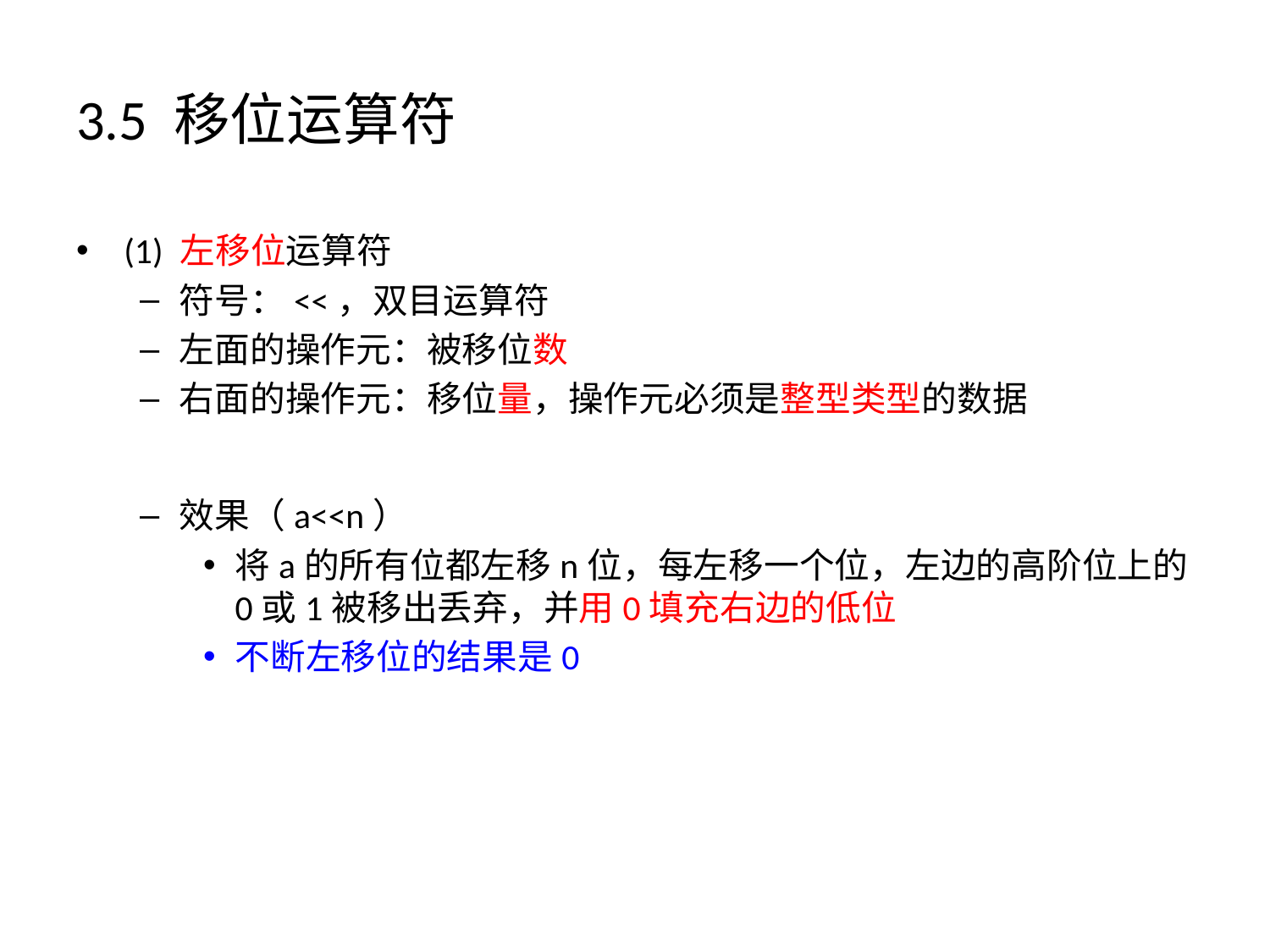

# 3.5 移位运算符
(1) 左移位运算符
符号：<<，双目运算符
左面的操作元：被移位数
右面的操作元：移位量，操作元必须是整型类型的数据

效果（a<<n）
将a的所有位都左移n位，每左移一个位，左边的高阶位上的0或1被移出丢弃，并用0填充右边的低位
不断左移位的结果是0